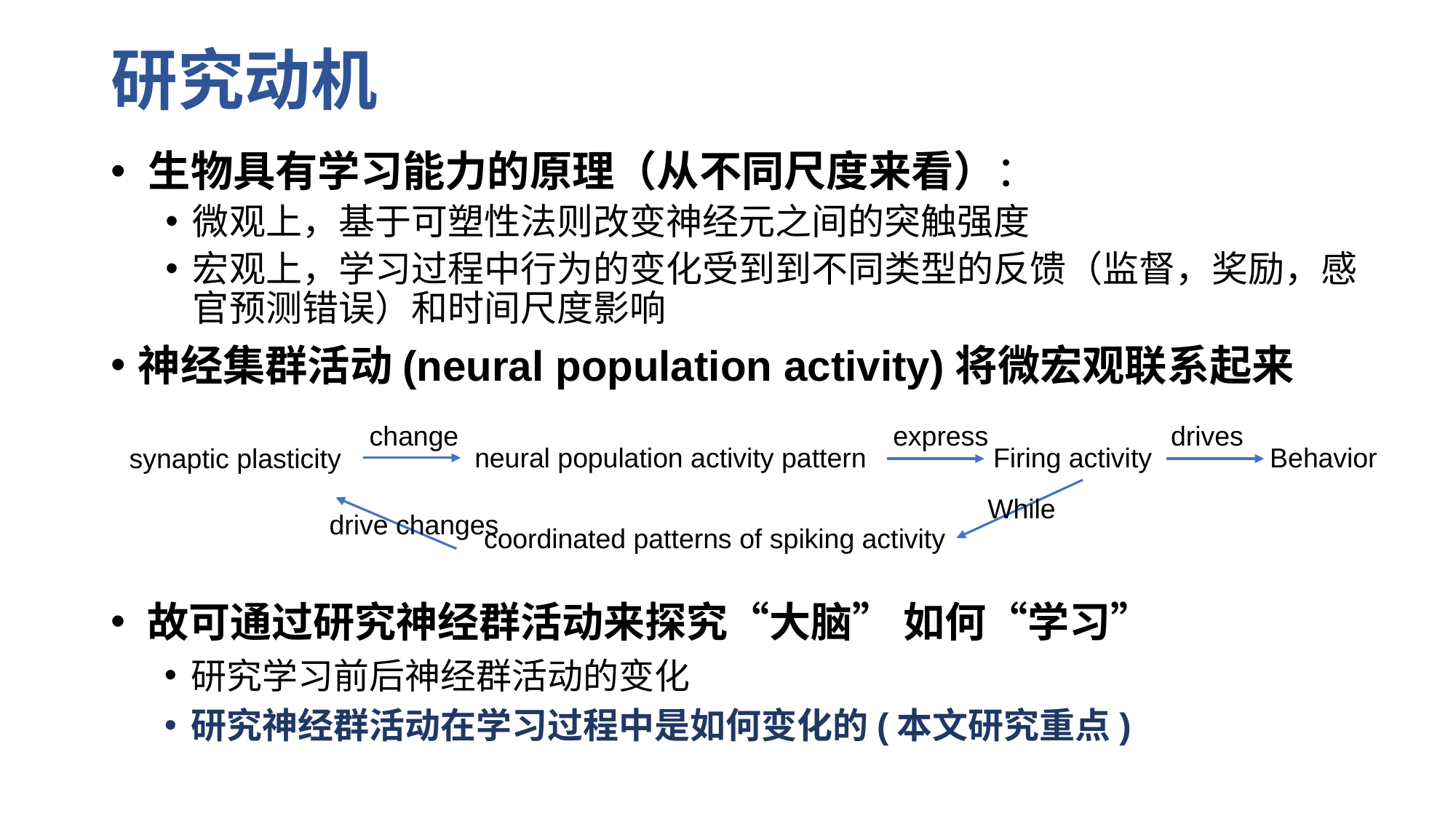

# 研究动机
﻿生物具有学习能力的原理（从不同尺度来看）：
微观上，基于可塑性法则改变神经元之间的突触强度
宏观上，学习过程中行为的变化受到到不同类型的反馈（监督，奖励，感官预测错误）和时间尺度影响
神经集群活动(neural population activity)将微宏观联系起来

drives
change
express
Behavior

Firing activity
neural population activity pattern
synaptic plasticity
While

drive changes
coordinated patterns of spiking activity
﻿故可通过研究神经群活动来探究“大脑” 如何“学习”
研究学习前后神经群活动的变化
研究神经群活动在学习过程中是如何变化的(本文研究重点)